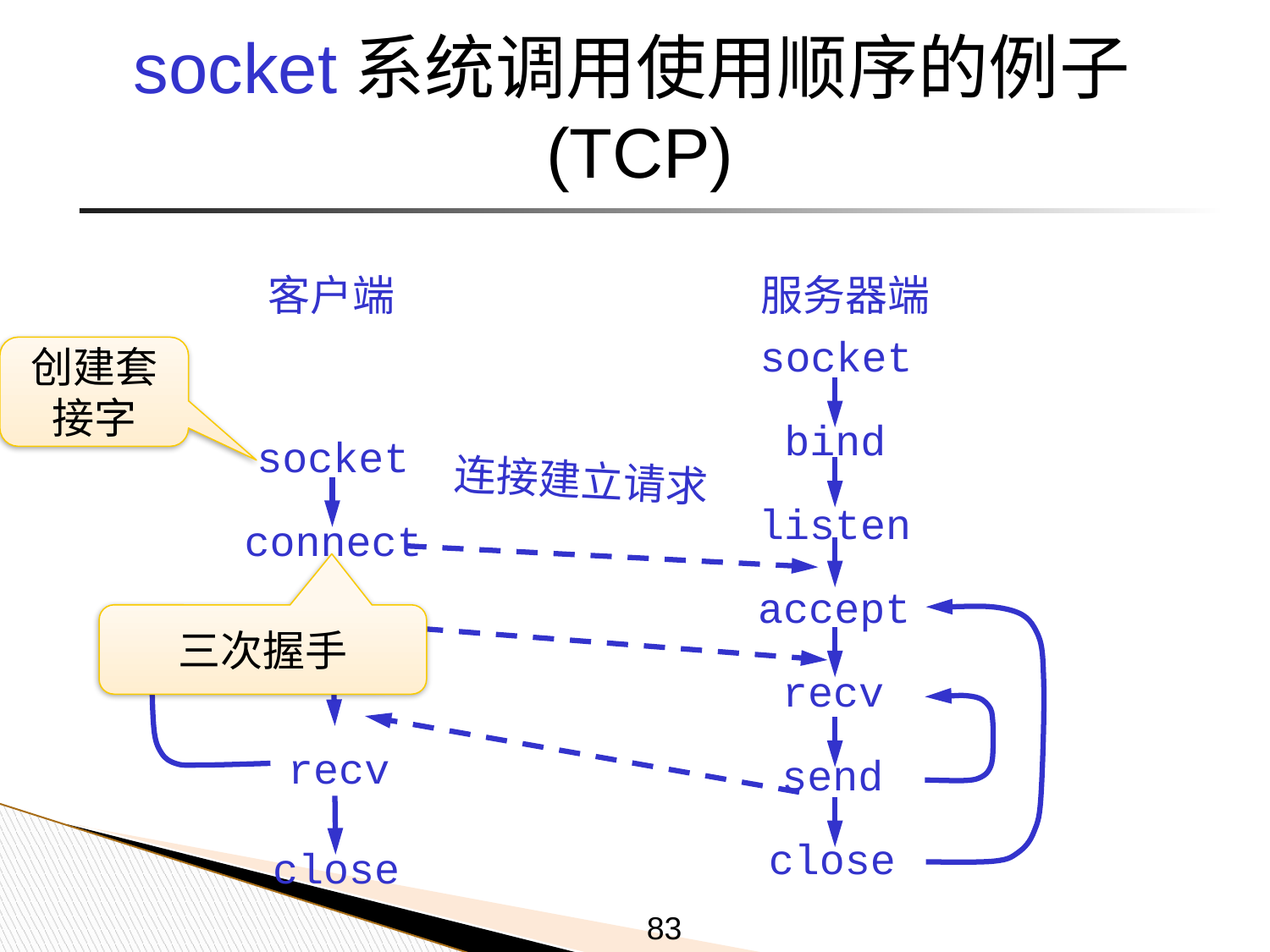

# socket系统调用使用顺序的例子(TCP)
客户端
服务器端
socket
创建套接字

bind
socket
连接建立请求

listen
connect

accept
send
三次握手

recv

recv
send

close
close
83